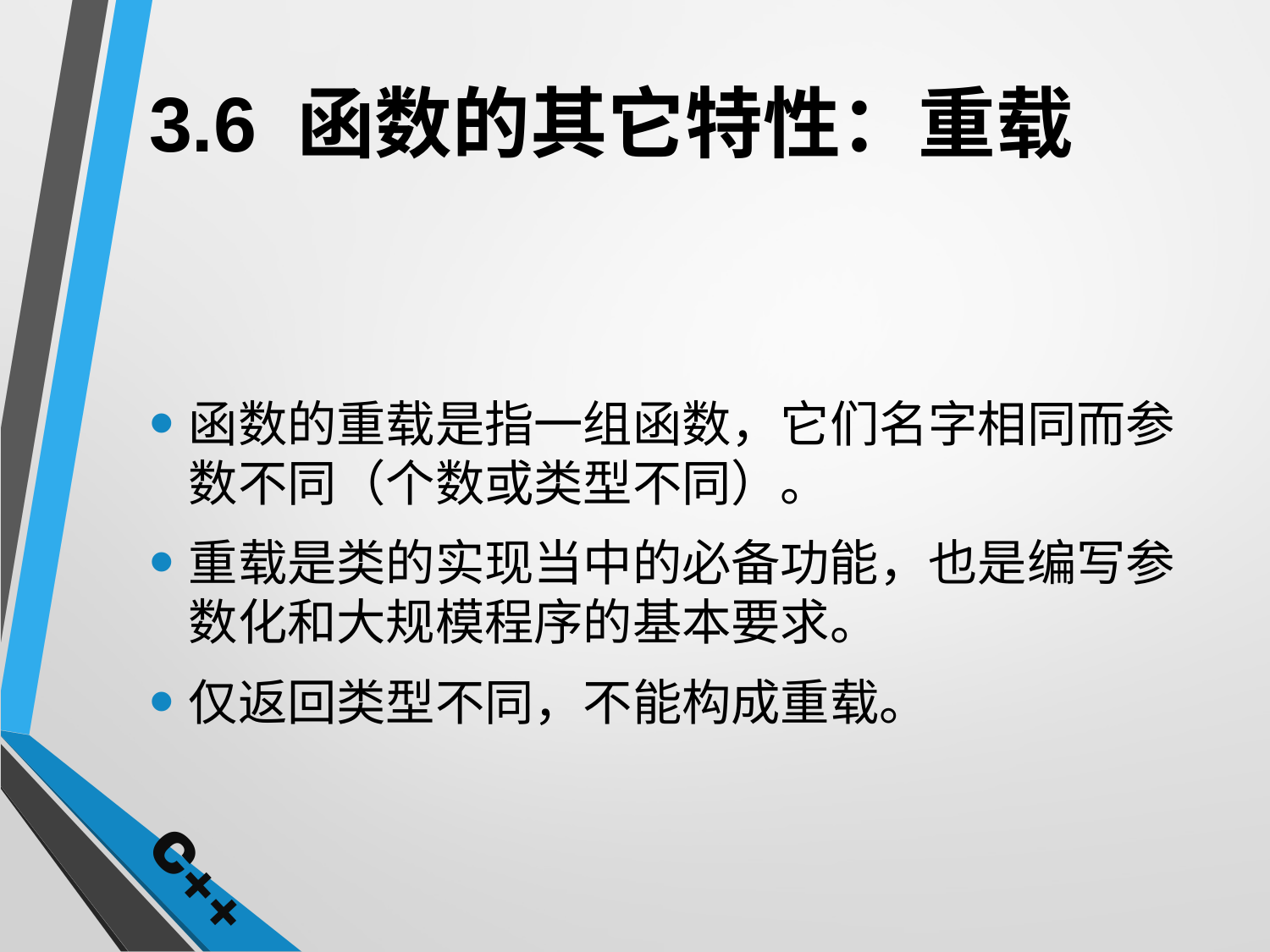

# 3.6 函数的其它特性：重载
函数的重载是指一组函数，它们名字相同而参数不同（个数或类型不同）。
重载是类的实现当中的必备功能，也是编写参数化和大规模程序的基本要求。
仅返回类型不同，不能构成重载。